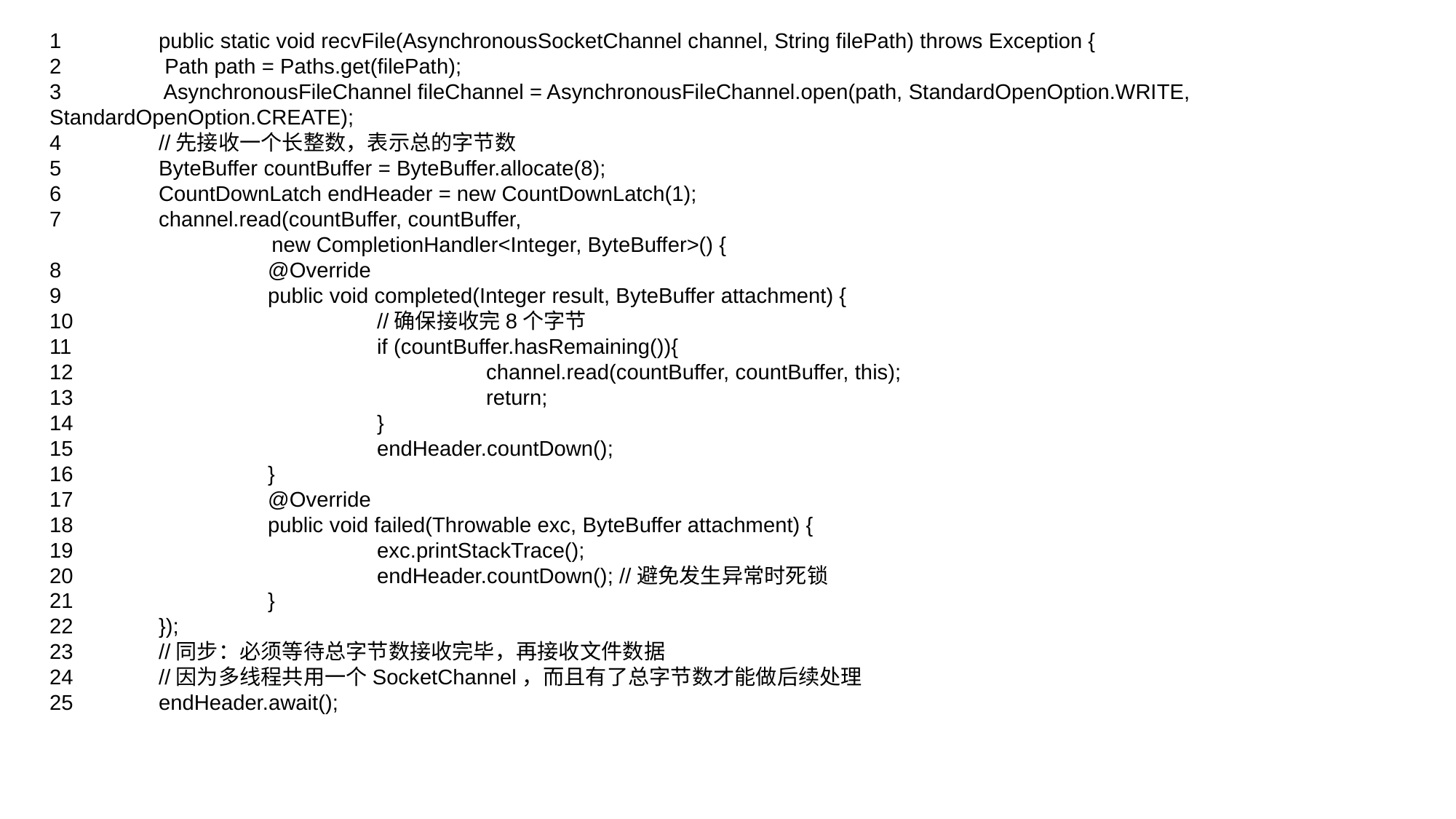

1	public static void recvFile(AsynchronousSocketChannel channel, String filePath) throws Exception {
2	 Path path = Paths.get(filePath);
3	 AsynchronousFileChannel fileChannel = AsynchronousFileChannel.open(path, StandardOpenOption.WRITE,  StandardOpenOption.CREATE);
4  	//先接收一个长整数，表示总的字节数
5  	ByteBuffer countBuffer = ByteBuffer.allocate(8);
6  	CountDownLatch endHeader = new CountDownLatch(1);
7  	channel.read(countBuffer, countBuffer,
                                     new CompletionHandler<Integer, ByteBuffer>() {
8  		@Override
9  		public void completed(Integer result, ByteBuffer attachment) {
10 			//确保接收完8个字节
11 			if (countBuffer.hasRemaining()){
12 				channel.read(countBuffer, countBuffer, this);
13 				return;
14 			}
15 			endHeader.countDown();
16 		}
17 		@Override
18 		public void failed(Throwable exc, ByteBuffer attachment) {
19 			exc.printStackTrace();
20 			endHeader.countDown(); //避免发生异常时死锁
21 		}
22 	});
23 	//同步：必须等待总字节数接收完毕，再接收文件数据
24 	//因为多线程共用一个SocketChannel，而且有了总字节数才能做后续处理
25 	endHeader.await();